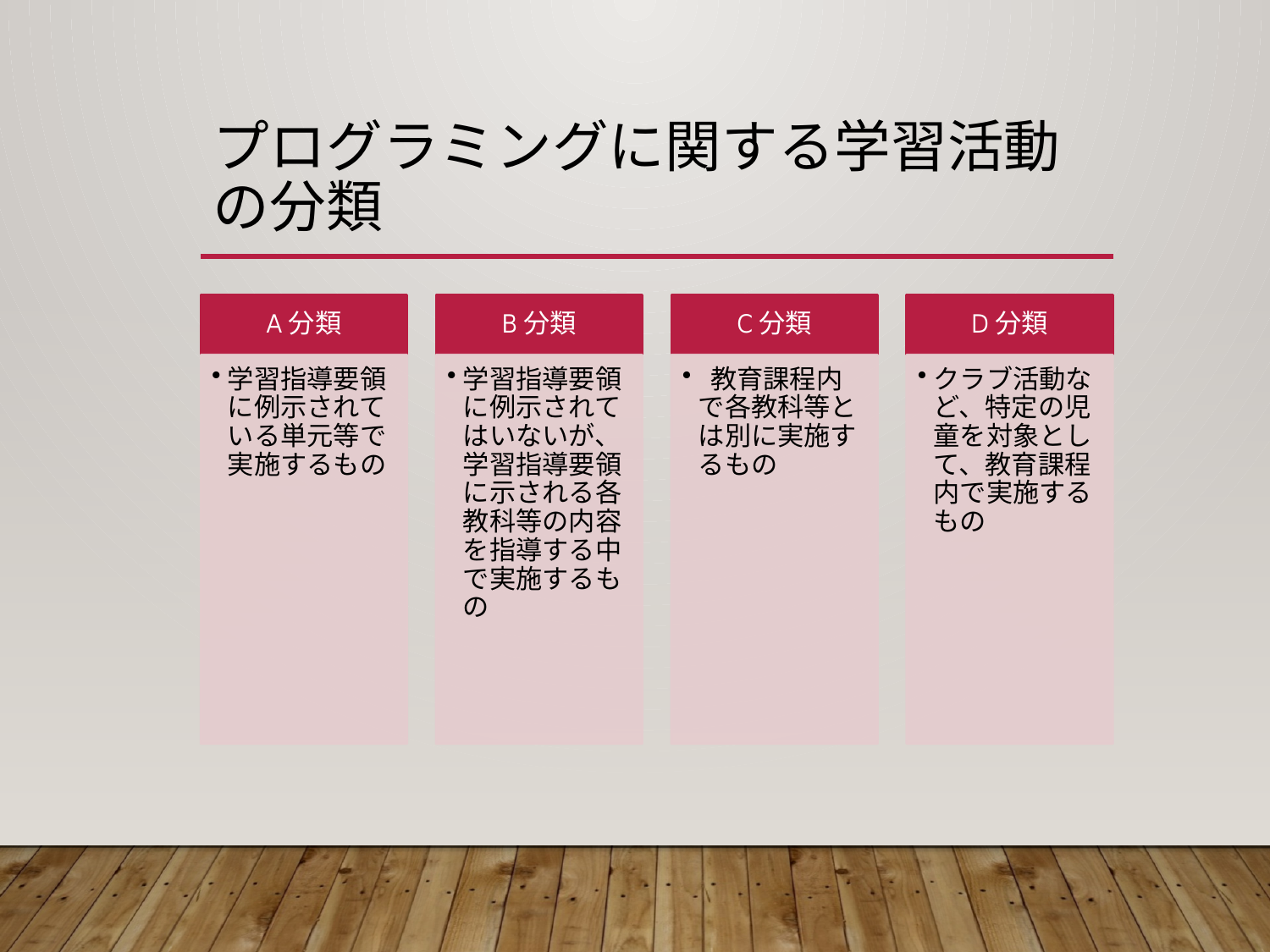

# プログラミングに関する学習活動の分類
A分類
学習指導要領に例示されている単元等で実施するもの
B分類
学習指導要領に例示されてはいないが、学習指導要領に示される各教科等の内容を指導する中で実施するもの
C分類
 教育課程内で各教科等とは別に実施するもの
D分類
クラブ活動など、特定の児童を対象として、教育課程内で実施するもの